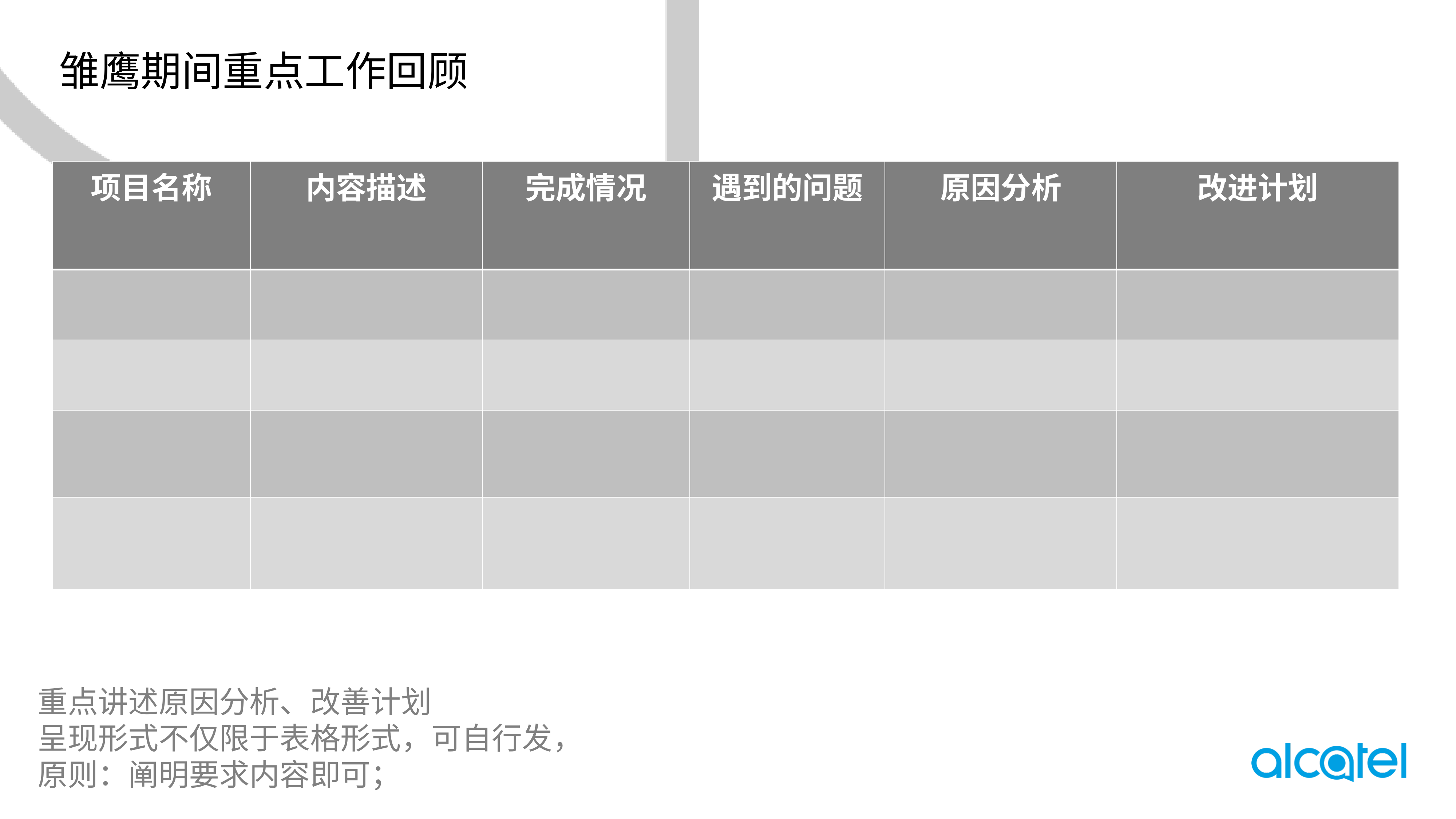

雏鹰期间重点工作回顾
| 项目名称 | 内容描述 | 完成情况 | 遇到的问题 | 原因分析 | 改进计划 |
| --- | --- | --- | --- | --- | --- |
|  |  |  |  |  |  |
|  |  |  |  |  |  |
|  |  |  |  |  |  |
|  |  |  |  |  |  |
重点讲述原因分析、改善计划
呈现形式不仅限于表格形式，可自行发，原则：阐明要求内容即可；